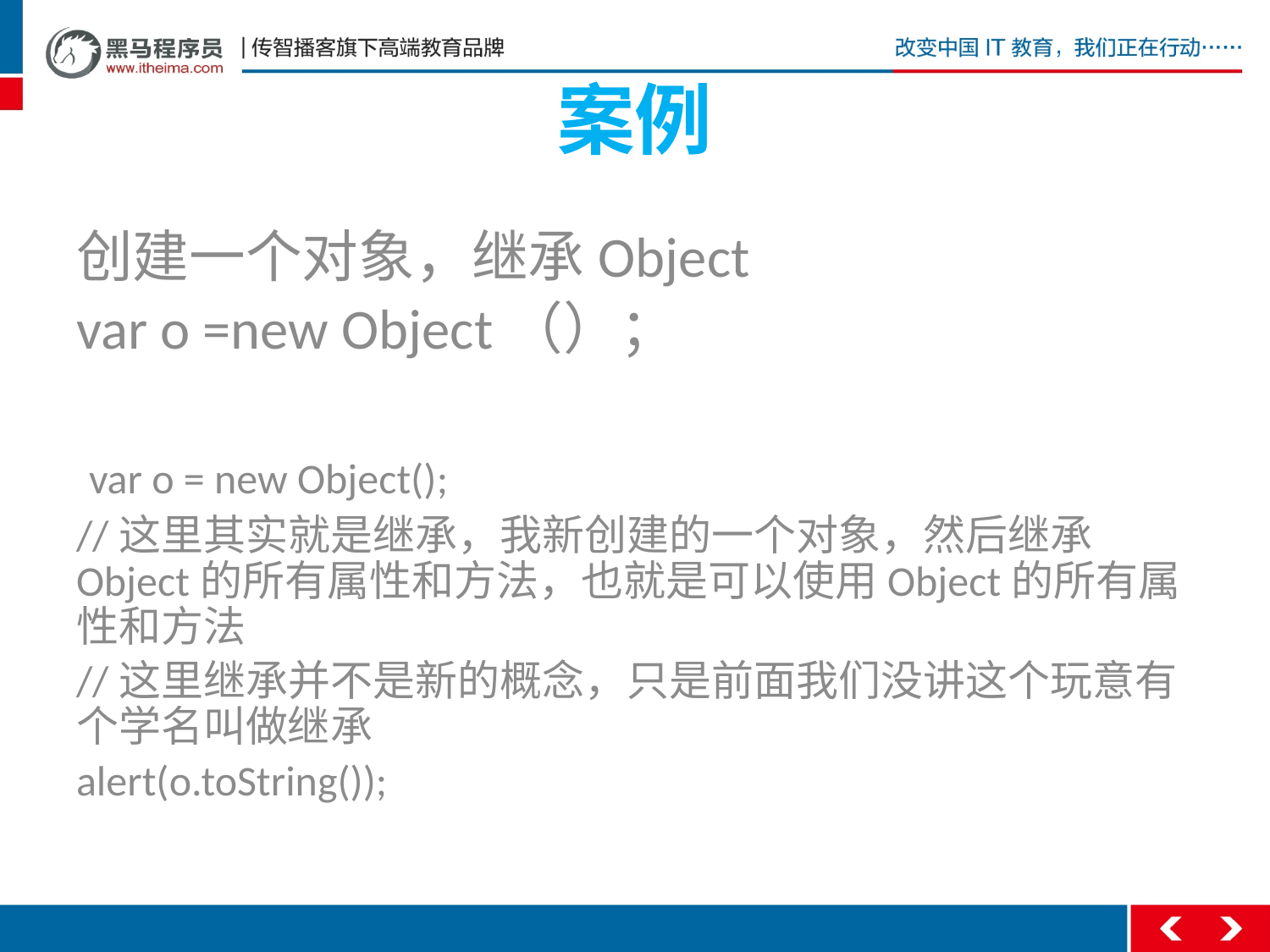

# 案例
创建一个对象，继承Object
var o =new Object（）；

 var o = new Object();
//这里其实就是继承，我新创建的一个对象，然后继承Object的所有属性和方法，也就是可以使用Object的所有属性和方法
//这里继承并不是新的概念，只是前面我们没讲这个玩意有个学名叫做继承
alert(o.toString());